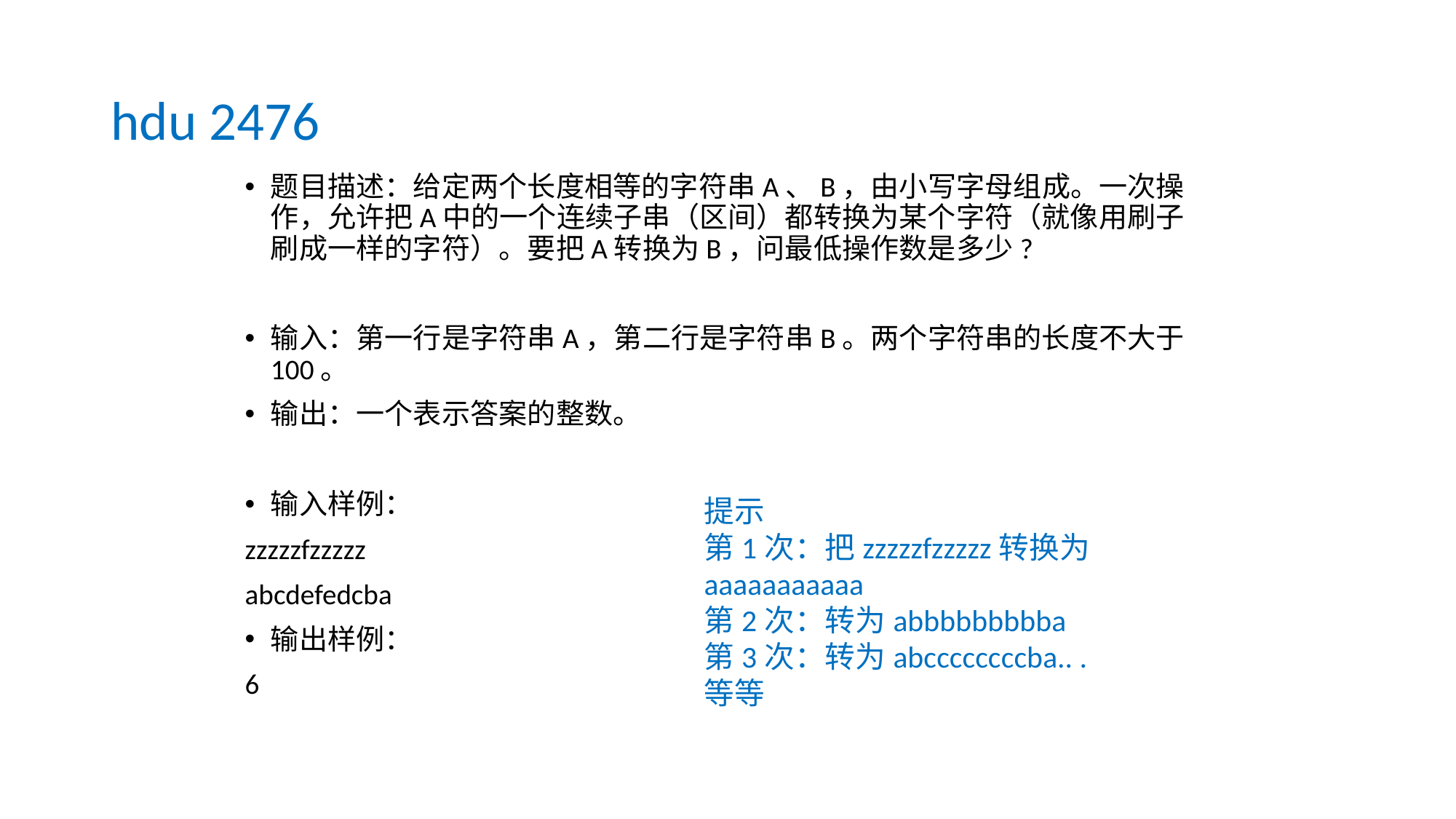

# hdu 2476
题目描述：给定两个长度相等的字符串A、B，由小写字母组成。一次操作，允许把A中的一个连续子串（区间）都转换为某个字符（就像用刷子刷成一样的字符）。要把A转换为B，问最低操作数是多少?

输入：第一行是字符串A，第二行是字符串B。两个字符串的长度不大于100。
输出：一个表示答案的整数。

输入样例：
zzzzzfzzzzz
abcdefedcba
输出样例：
6

提示
第1次：把zzzzzfzzzzz转换为aaaaaaaaaaa
第2次：转为abbbbbbbbba
第3次：转为abccccccccba.. .
等等